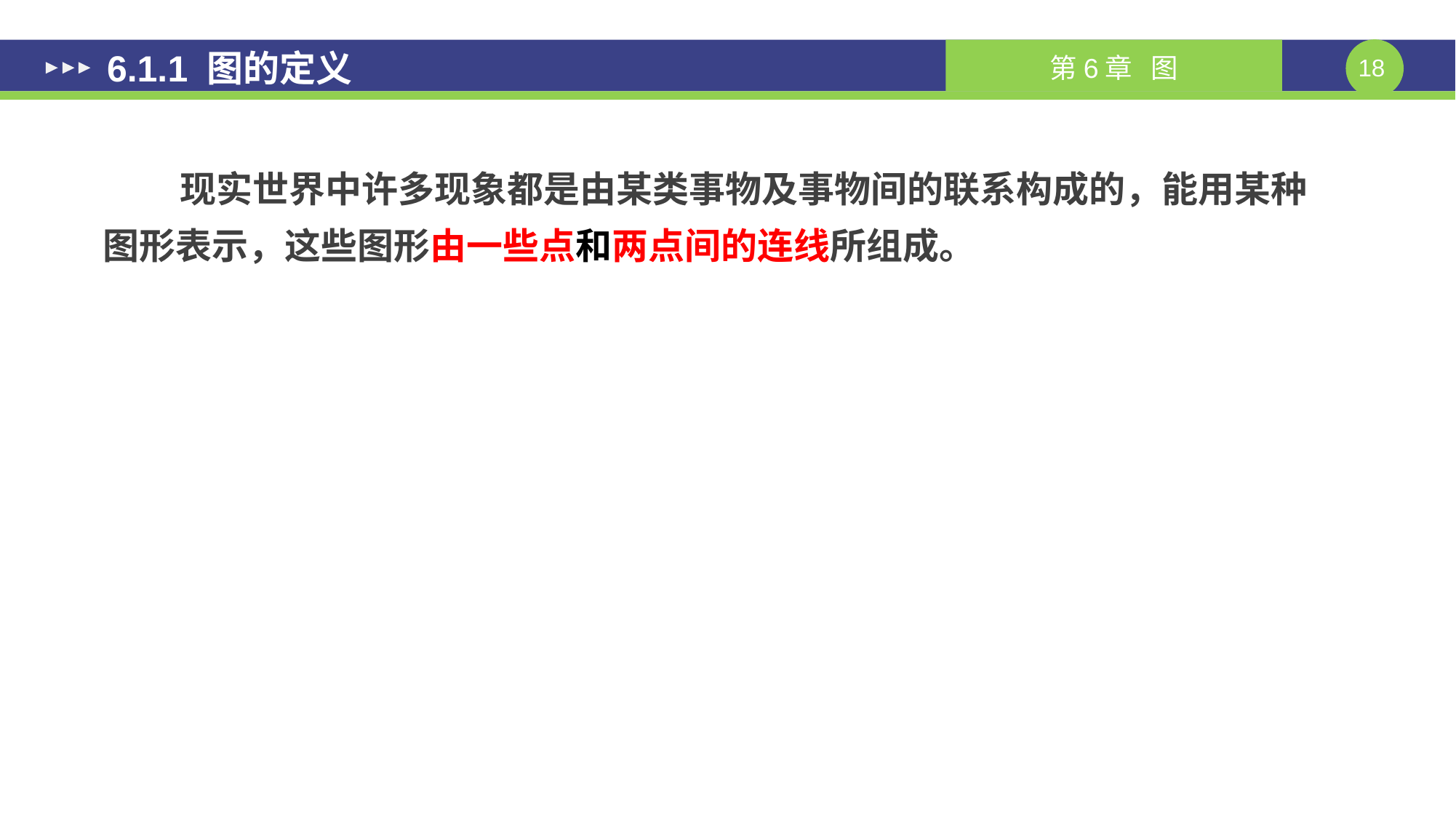

# 6.1.1 图的定义
现实世界中许多现象都是由某类事物及事物间的联系构成的，能用某种图形表示，这些图形由一些点和两点间的连线所组成。